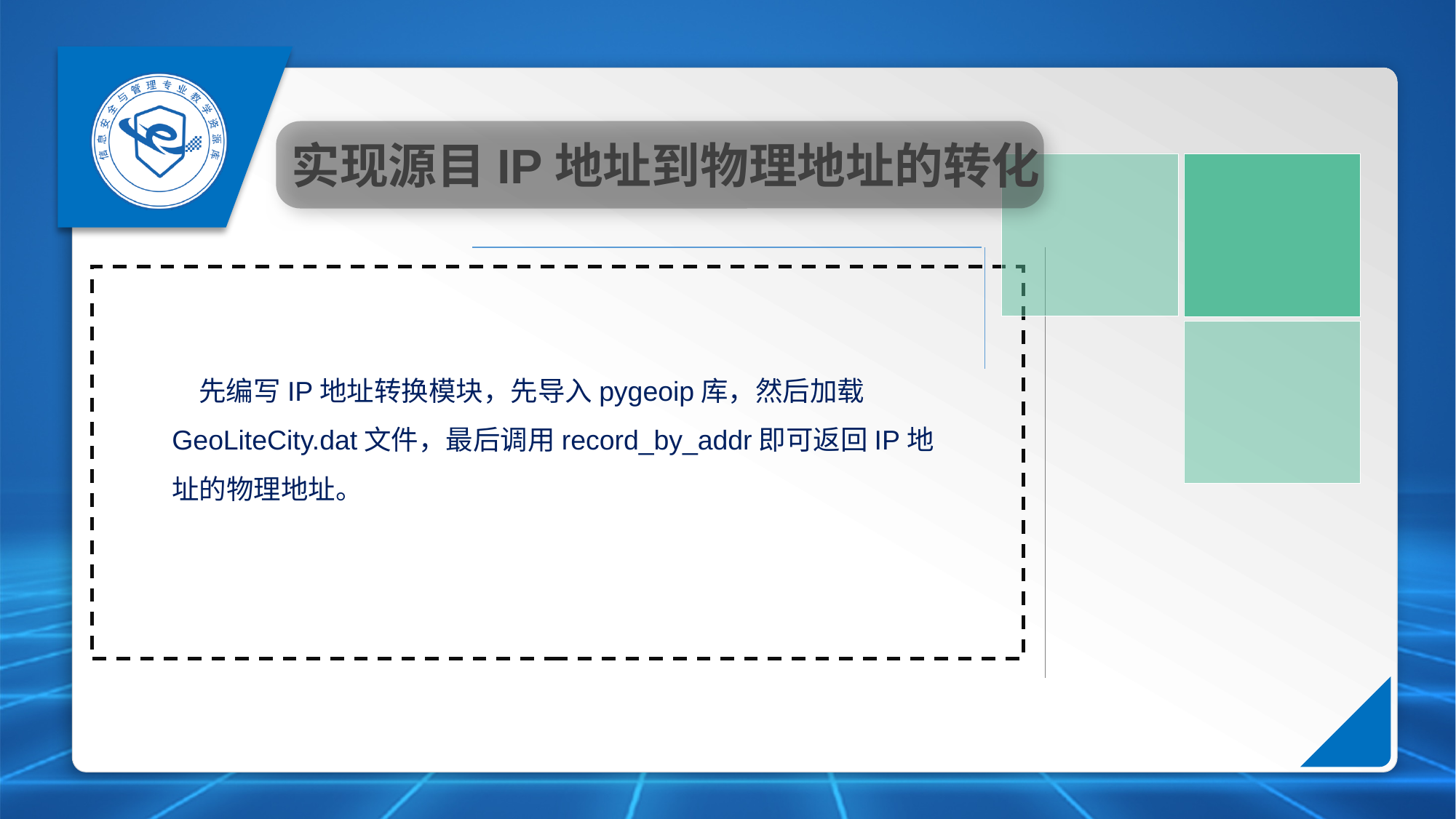

实现源目IP地址到物理地址的转化

先编写IP地址转换模块，先导入pygeoip库，然后加载GeoLiteCity.dat文件，最后调用record_by_addr即可返回IP地址的物理地址。